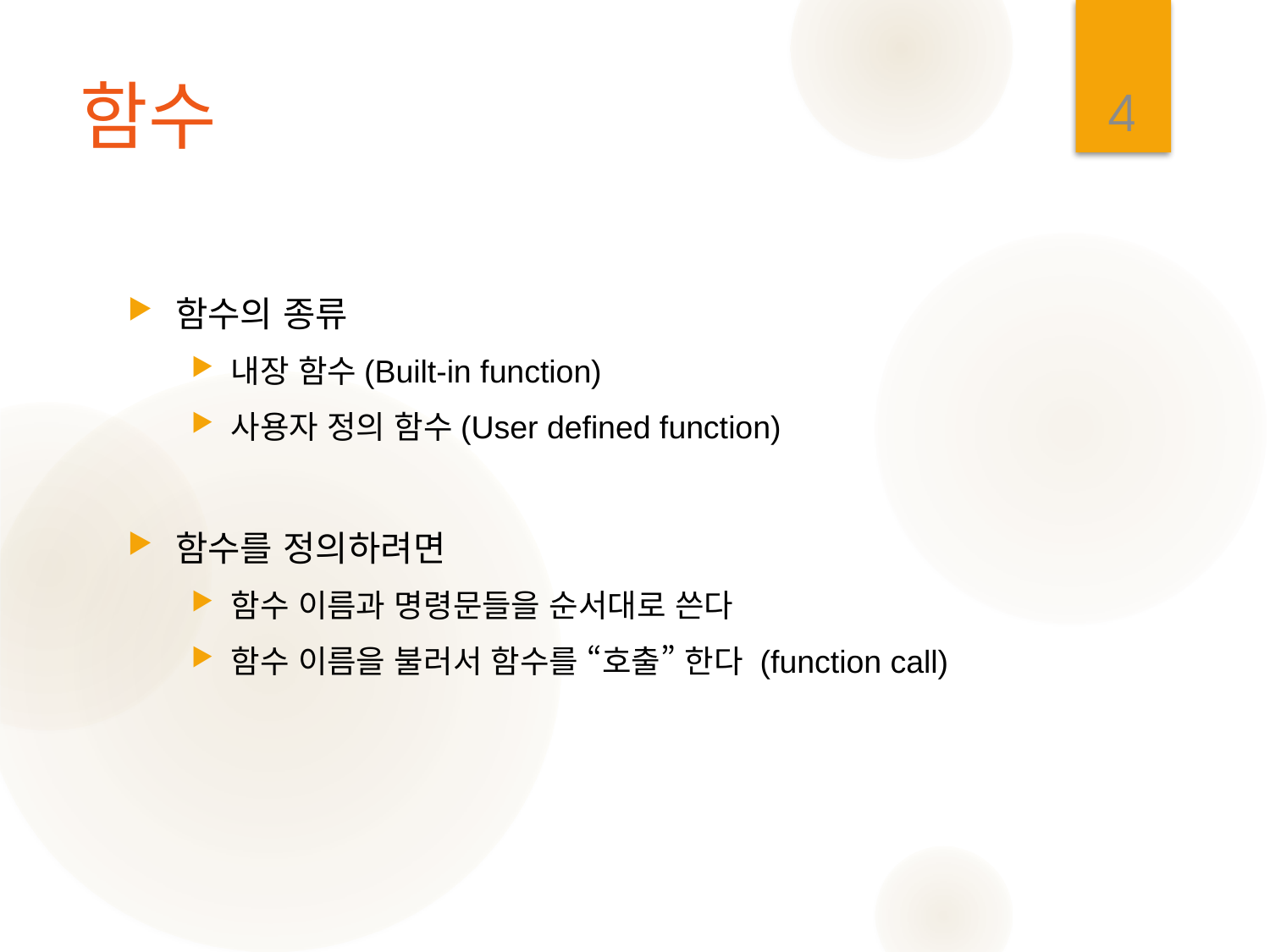

4
# 함수
함수의 종류
내장 함수(Built-in function)
사용자 정의 함수(User defined function)

함수를 정의하려면
함수 이름과 명령문들을 순서대로 쓴다
함수 이름을 불러서 함수를 “호출” 한다 (function call)